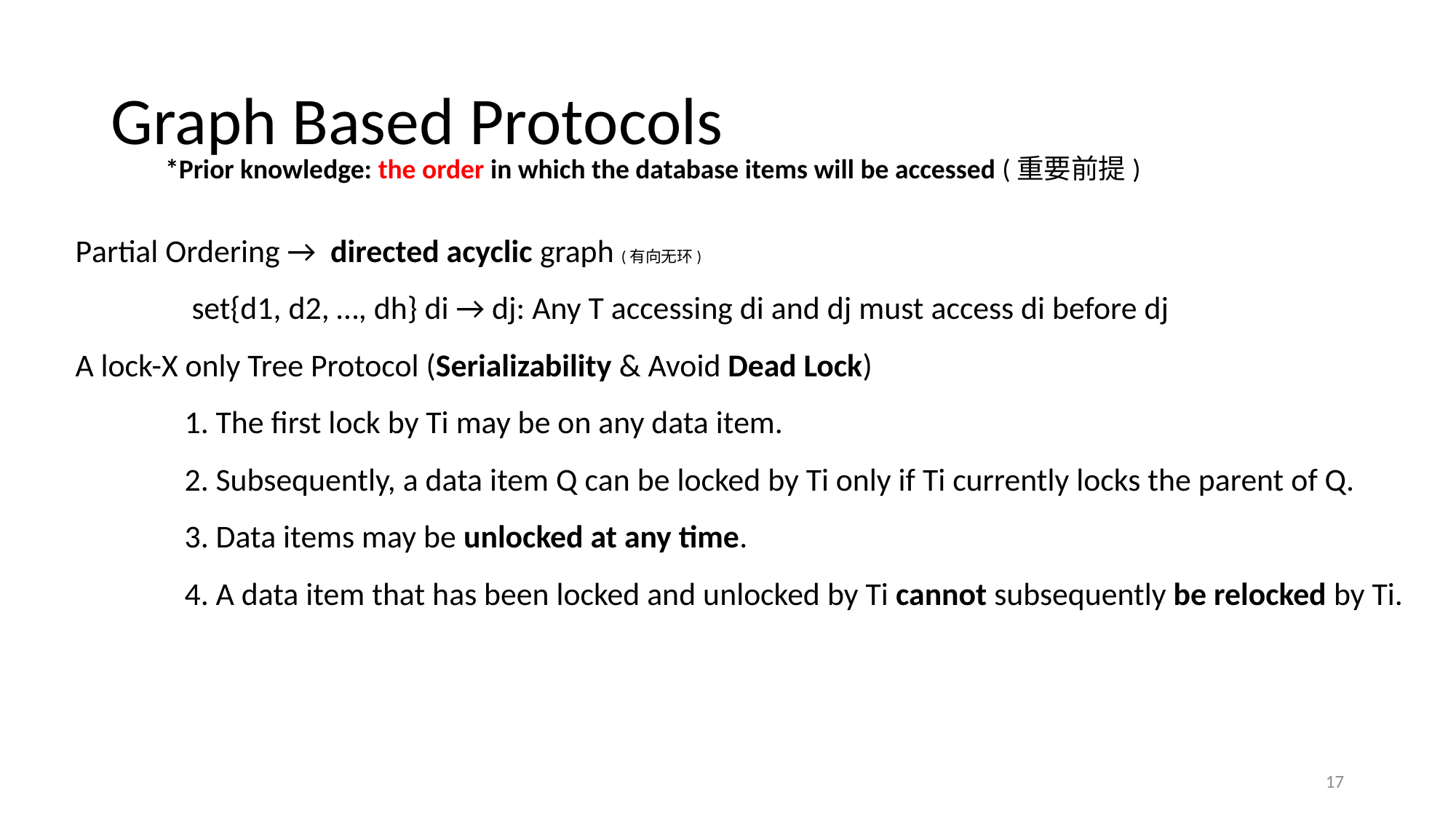

# Graph Based Protocols
*Prior knowledge: the order in which the database items will be accessed (重要前提)
Partial Ordering →  directed acyclic graph (有向无环)
	 set{d1, d2, …, dh} di → dj: Any T accessing di and dj must access di before dj
A lock-X only Tree Protocol (Serializability & Avoid Dead Lock)
	1. The first lock by Ti may be on any data item.
	2. Subsequently, a data item Q can be locked by Ti only if Ti currently locks the parent of Q.
	3. Data items may be unlocked at any time.
	4. A data item that has been locked and unlocked by Ti cannot subsequently be relocked by Ti.
17